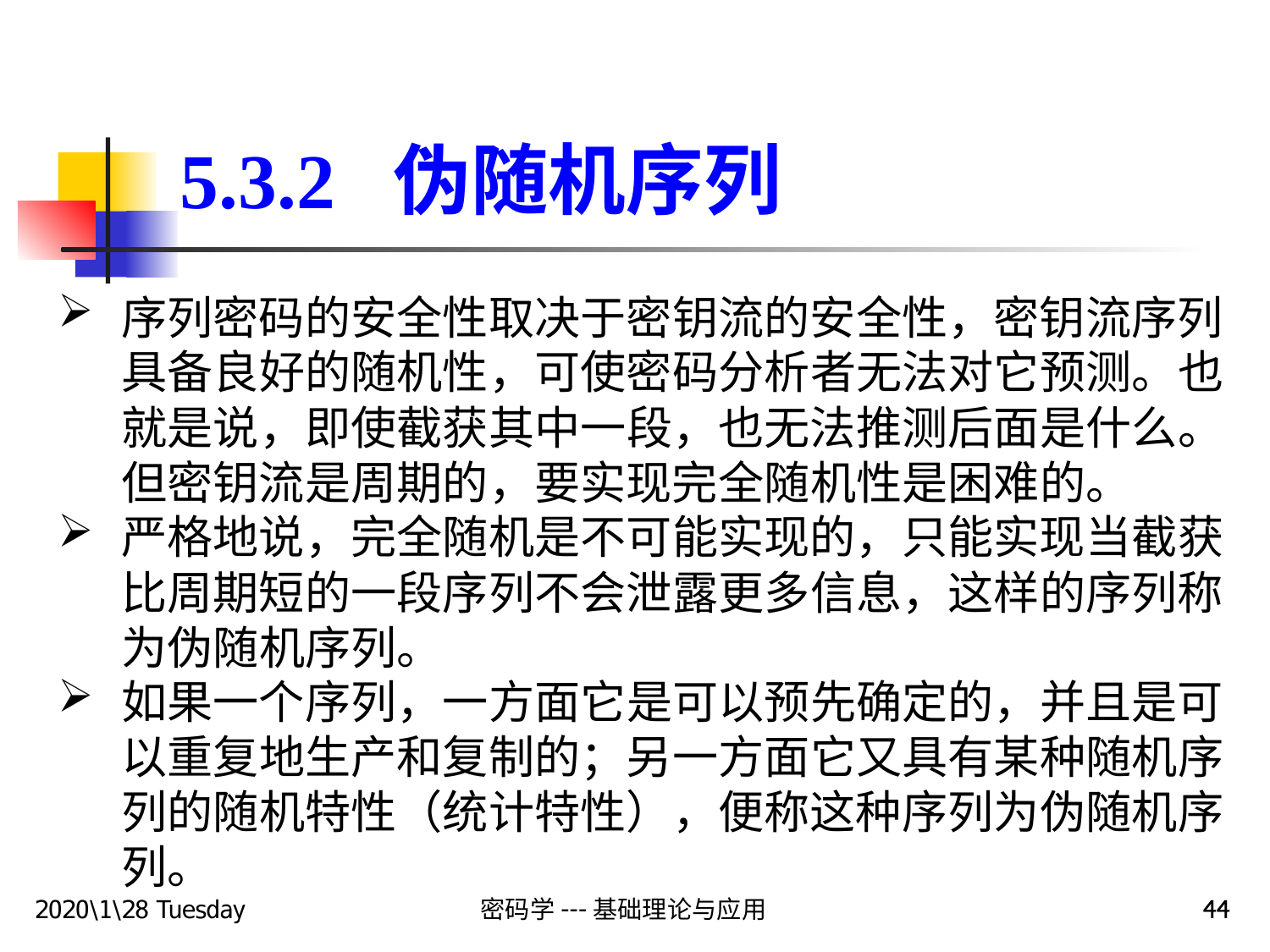

5.3.2  伪随机序列
序列密码的安全性取决于密钥流的安全性，密钥流序列具备良好的随机性，可使密码分析者无法对它预测。也就是说，即使截获其中一段，也无法推测后面是什么。但密钥流是周期的，要实现完全随机性是困难的。
严格地说，完全随机是不可能实现的，只能实现当截获比周期短的一段序列不会泄露更多信息，这样的序列称为伪随机序列。
如果一个序列，一方面它是可以预先确定的，并且是可以重复地生产和复制的；另一方面它又具有某种随机序列的随机特性（统计特性），便称这种序列为伪随机序列。
2020\1\28 Tuesday
密码学---基础理论与应用
44